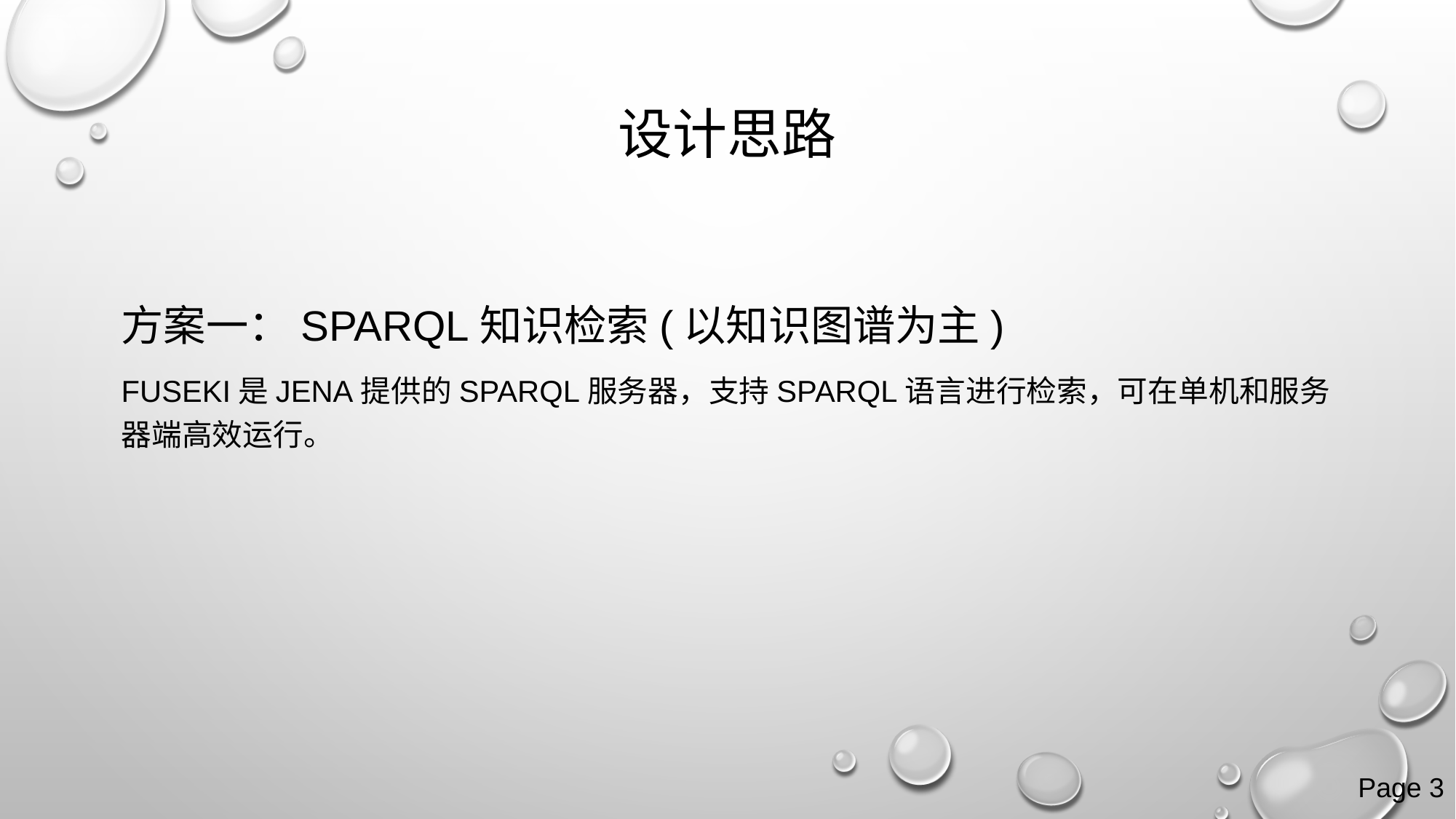

# 设计思路
方案一：SPARQL知识检索(以知识图谱为主)
Fuseki是Jena提供的SPARQL服务器，支持SPARQL语言进行检索，可在单机和服务器端高效运行。
Page 3